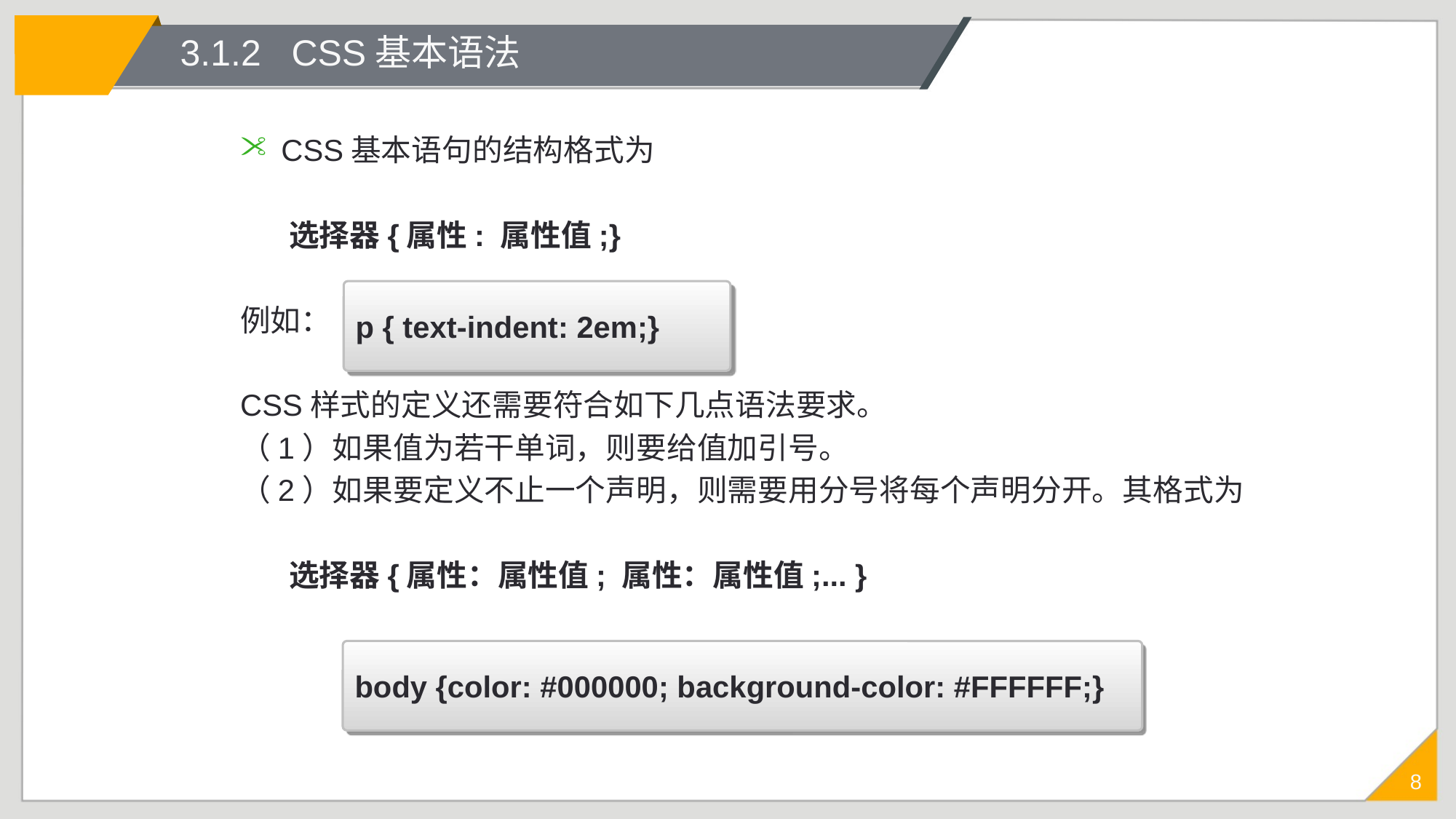

# 3.1.2   CSS基本语法
CSS基本语句的结构格式为

      选择器{属性: 属性值;}

例如：

CSS样式的定义还需要符合如下几点语法要求。
（1）如果值为若干单词，则要给值加引号。
（2）如果要定义不止一个声明，则需要用分号将每个声明分开。其格式为

      选择器{属性：属性值; 属性：属性值;... }

p { text-indent: 2em;}

body {color: #000000; background-color: #FFFFFF;}